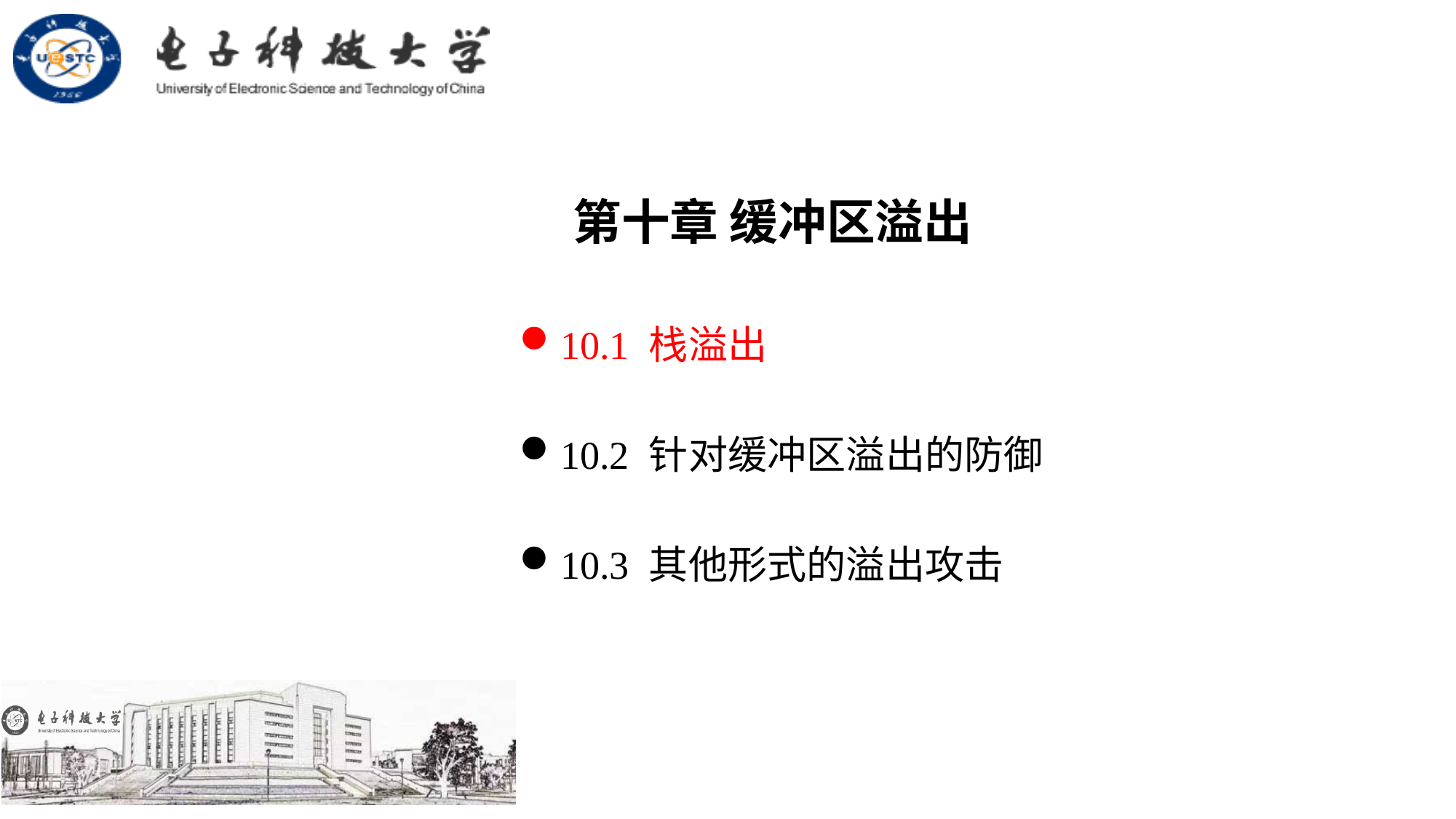

第十章 缓冲区溢出
10.1 栈溢出
10.2 针对缓冲区溢出的防御
10.3 其他形式的溢出攻击